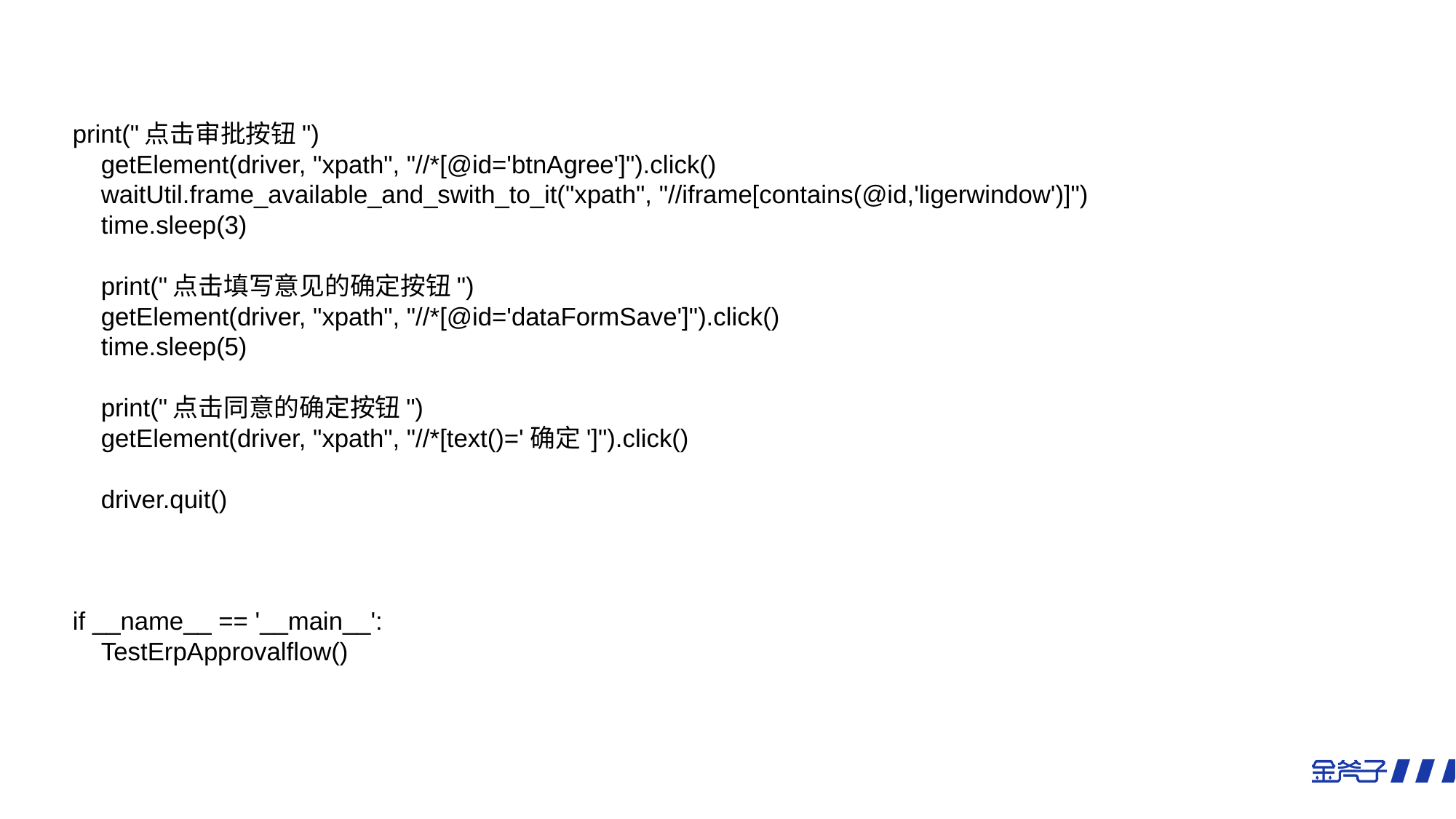

# print("点击审批按钮")
    getElement(driver, "xpath", "//*[@id='btnAgree']").click()
    waitUtil.frame_available_and_swith_to_it("xpath", "//iframe[contains(@id,'ligerwindow')]")
    time.sleep(3)

    print("点击填写意见的确定按钮")
    getElement(driver, "xpath", "//*[@id='dataFormSave']").click()
    time.sleep(5)

    print("点击同意的确定按钮")
    getElement(driver, "xpath", "//*[text()='确定']").click()

    driver.quit()

if __name__ == '__main__':
    TestErpApprovalflow()